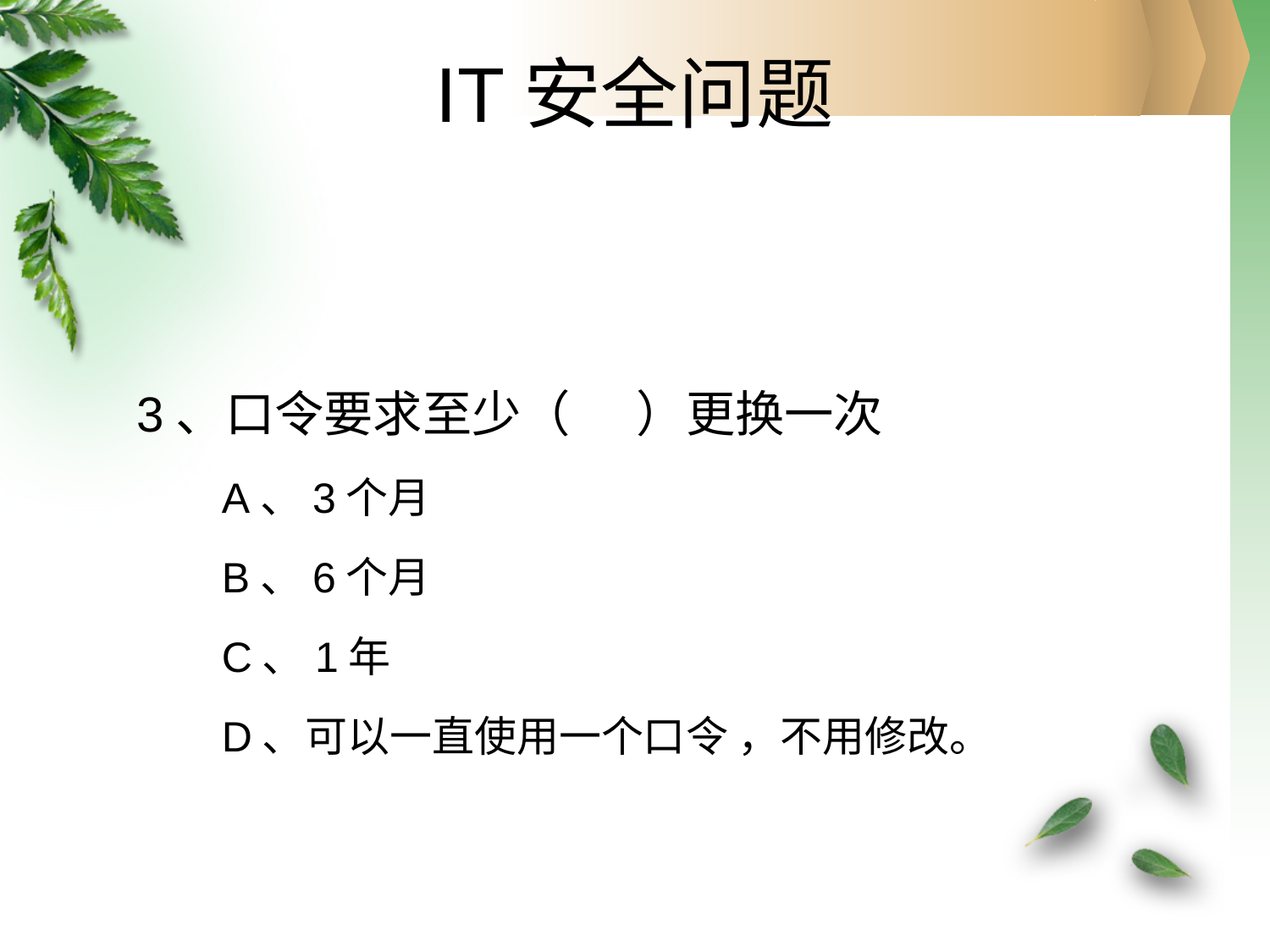

# IT安全问题
3、口令要求至少（      ）更换一次
A、3个月
B、6个月
C、1年
D、可以一直使用一个口令 ，不用修改。
63